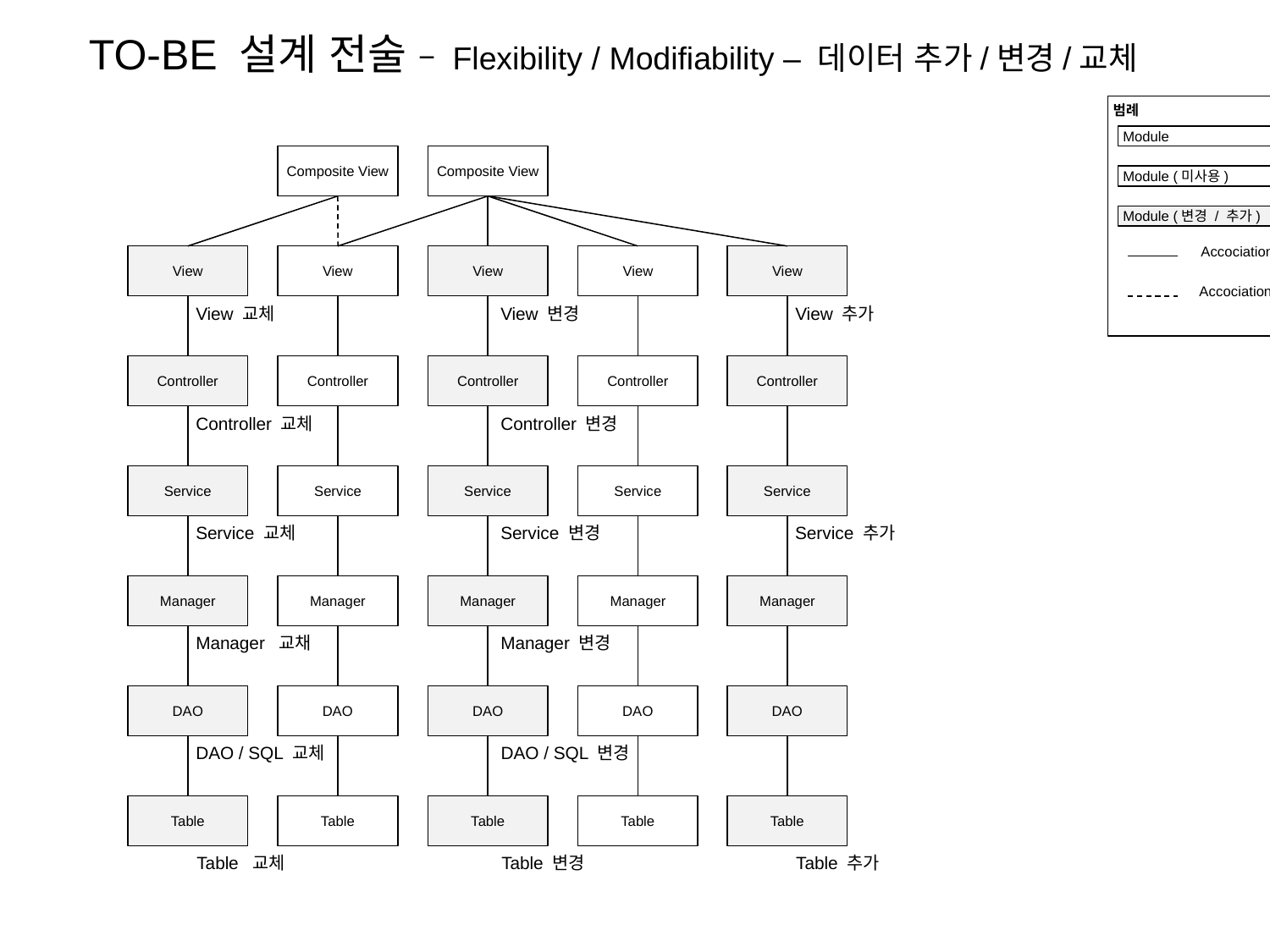

TO-BE 설계 전술 – Flexibility / Modifiability – 데이터 추가/변경/교체
범례
Module
Module (미사용)
Module (변경 / 추가)
Accociation
Accociation (미사용)
Composite View
Composite View
View
View
View
View
View
View 교체
View 변경
View 추가
Controller
Controller
Controller
Controller
Controller
Controller 교체
Controller 변경
Service
Service
Service
Service
Service
Service 교체
Service 변경
Service 추가
Manager
Manager
Manager
Manager
Manager
Manager  교채
Manager 변경
DAO
DAO
DAO
DAO
DAO
DAO / SQL 교체
DAO / SQL 변경
Table
Table
Table
Table
Table
Table  교체
Table 변경
Table 추가